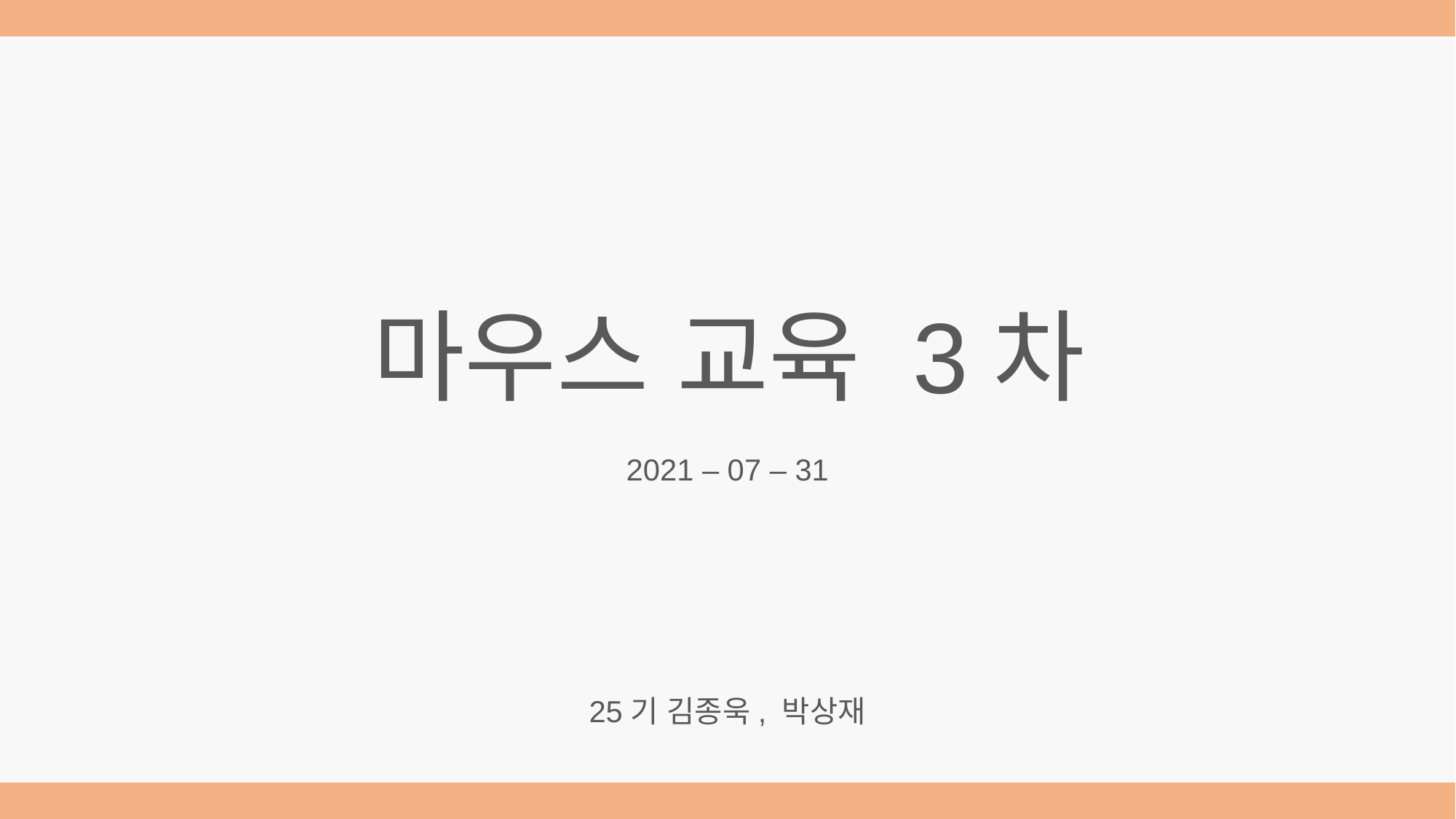

마우스 교육 3차
2021 – 07 – 31
25기 김종욱, 박상재